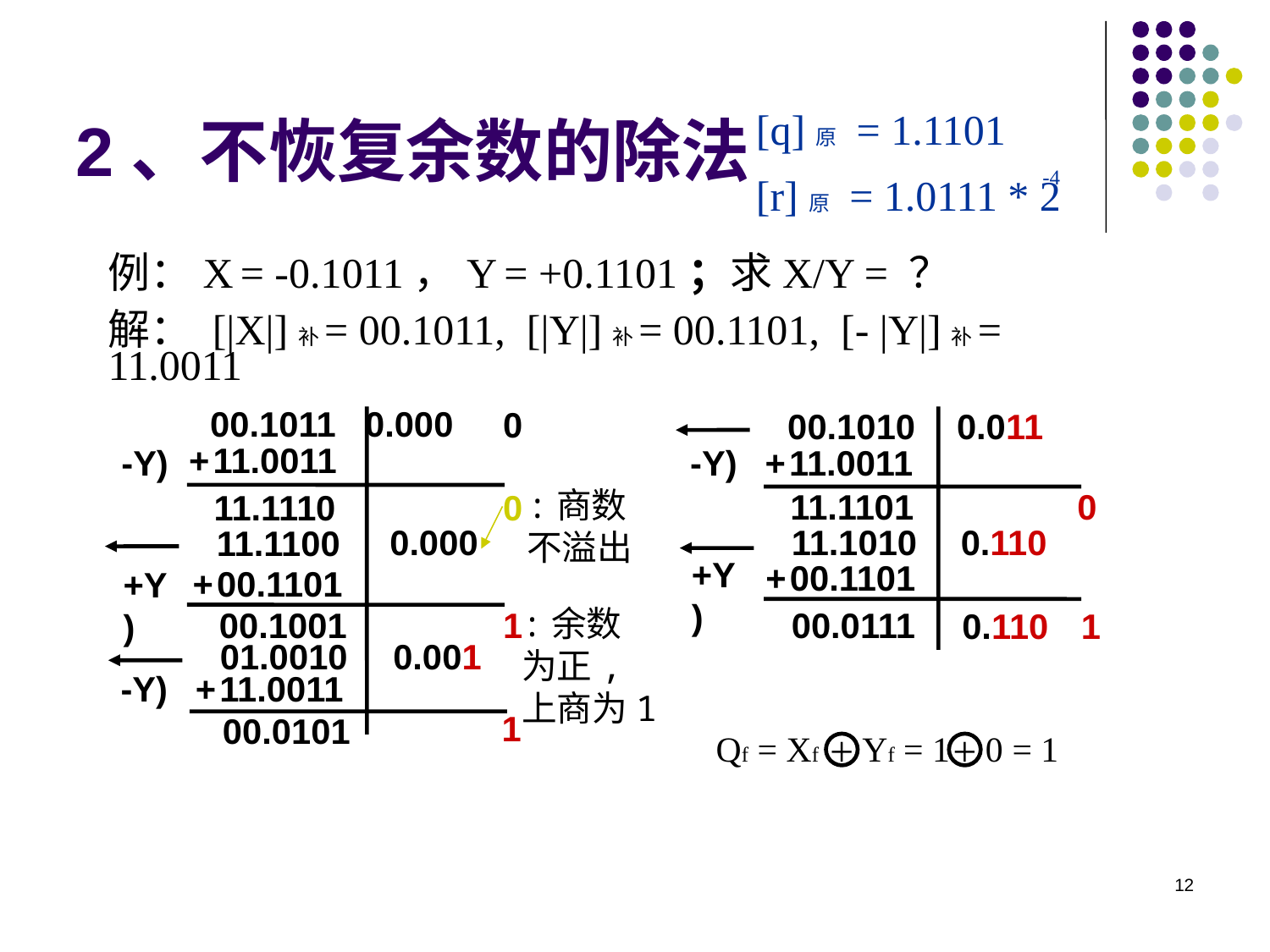

2、不恢复余数的除法
[q]原 = 1.1101
[r]原 = 1.0111 * 2
-4
例：X = -0.1011，Y = +0.1101；求X/Y = ？
解： [|X|]补= 00.1011,  [|Y|]补= 00.1101,  [- |Y|]补= 11.0011
0
0.011
00.1010

00.1011   0.000

+ 11.0011
-Y)
-Y)
+ 11.0011
:商数
不溢出
0
11.1101
0
11.1110

0.110
0.000
11.1010
11.1100
+Y)

+ 00.1101
+ 00.1101
+Y)
:余数
为正,
上商为1
00.1001
1
00.0111
0.110
1

0.001
01.0010
-Y)

+ 11.0011
1
00.0101

Qf = Xf     Yf = 1    0 = 1
+
+

12